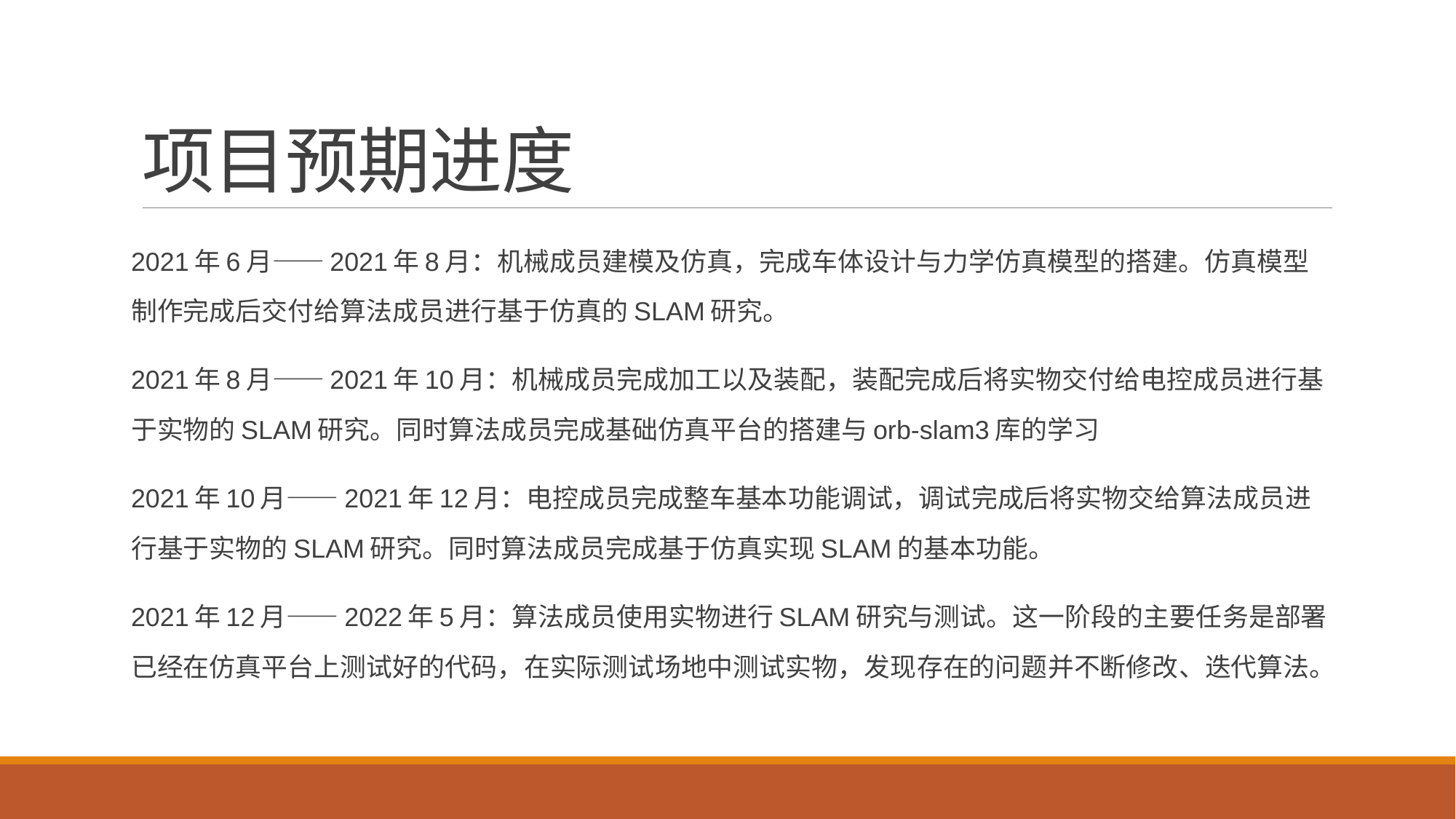

# 项目预期进度
2021年6月——2021年8月：机械成员建模及仿真，完成车体设计与力学仿真模型的搭建。仿真模型制作完成后交付给算法成员进行基于仿真的SLAM研究。
2021年8月——2021年10月：机械成员完成加工以及装配，装配完成后将实物交付给电控成员进行基于实物的SLAM研究。同时算法成员完成基础仿真平台的搭建与orb-slam3库的学习
2021年10月——2021年12月：电控成员完成整车基本功能调试，调试完成后将实物交给算法成员进行基于实物的SLAM研究。同时算法成员完成基于仿真实现SLAM的基本功能。
2021年12月——2022年5月：算法成员使用实物进行SLAM研究与测试。这一阶段的主要任务是部署已经在仿真平台上测试好的代码，在实际测试场地中测试实物，发现存在的问题并不断修改、迭代算法。